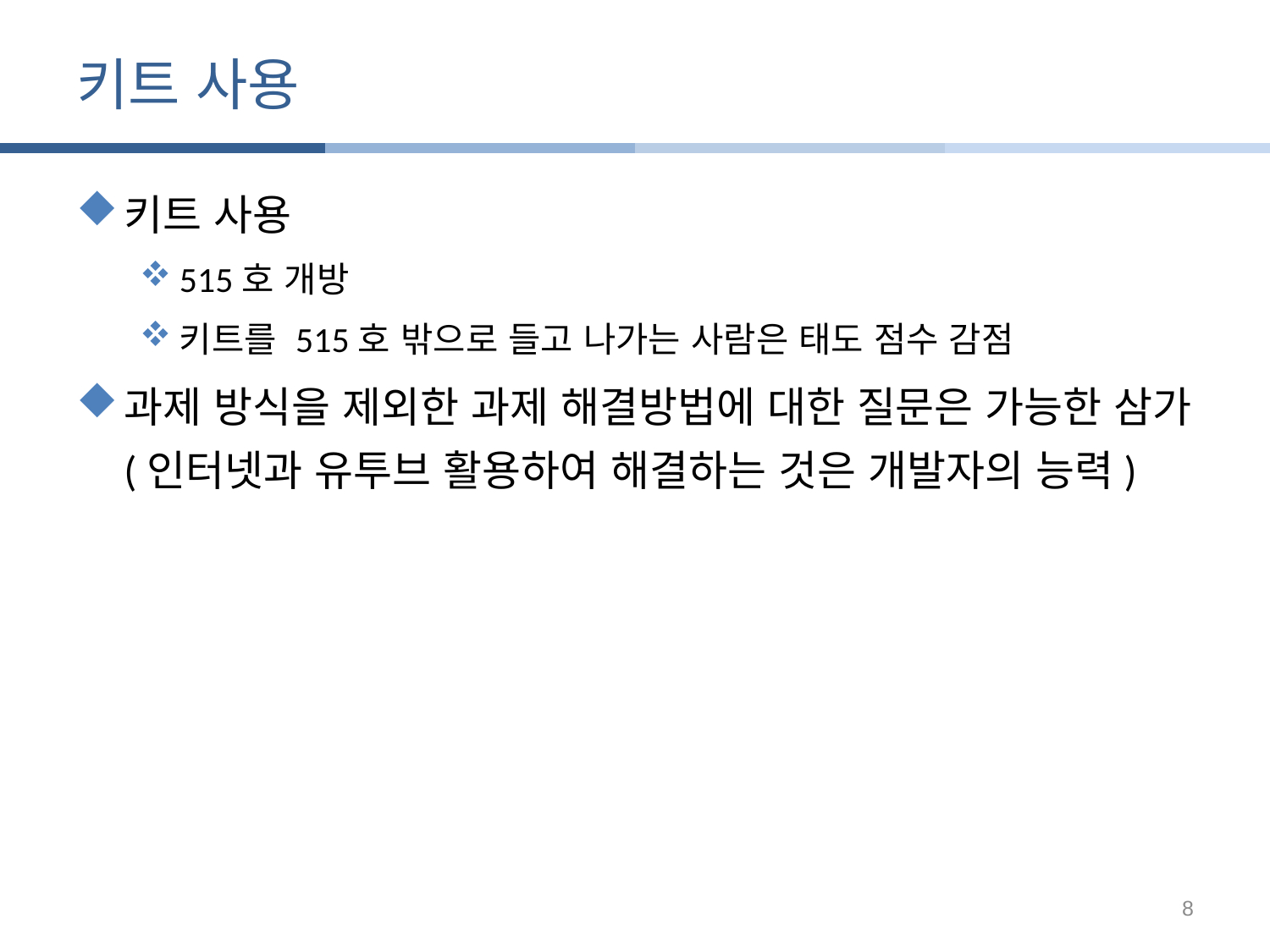

# 키트 사용
키트 사용
515호 개방
키트를 515호 밖으로 들고 나가는 사람은 태도 점수 감점
과제 방식을 제외한 과제 해결방법에 대한 질문은 가능한 삼가 (인터넷과 유투브 활용하여 해결하는 것은 개발자의 능력)

8